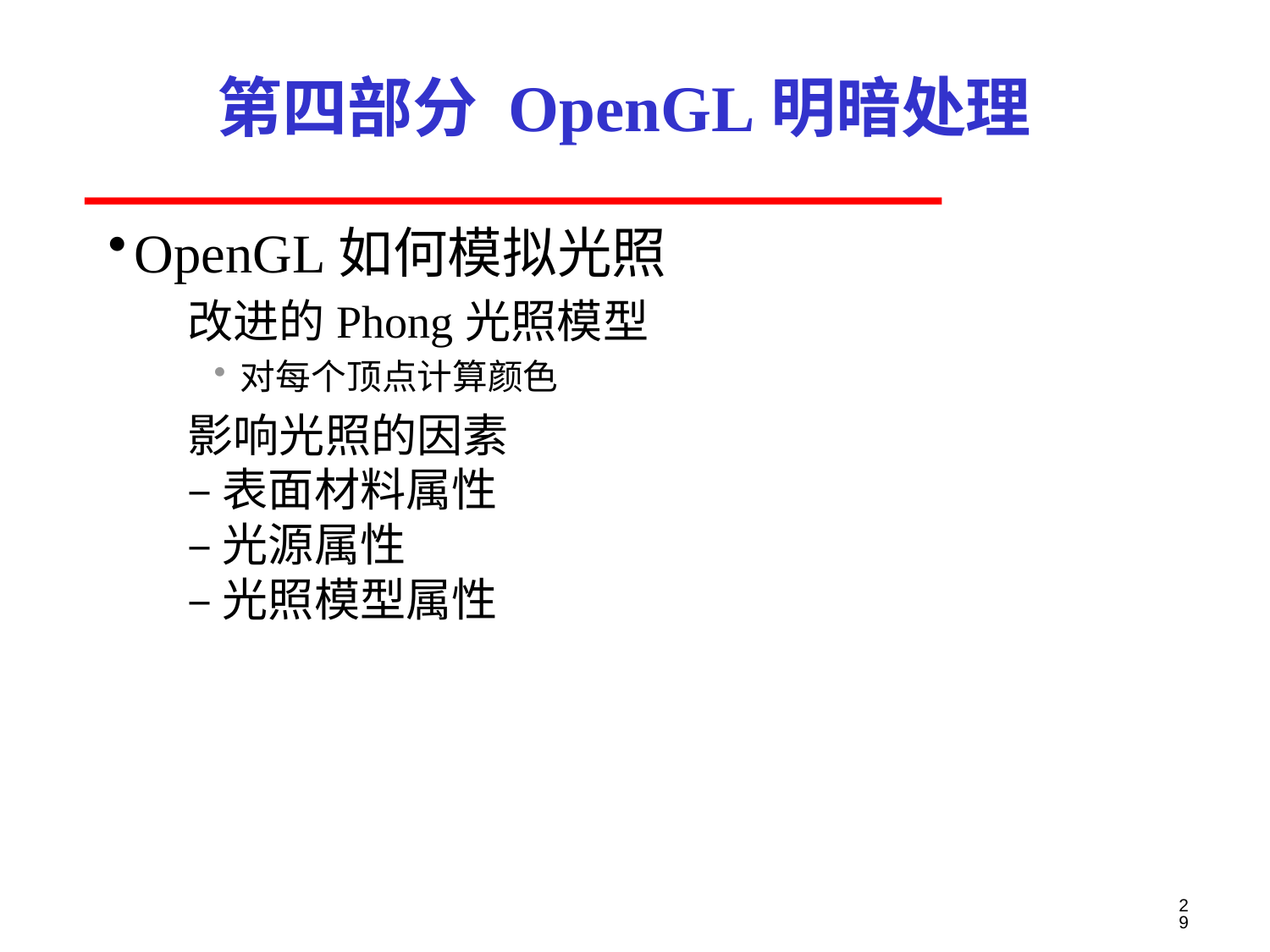

# 第四部分 OpenGL明暗处理
OpenGL如何模拟光照
改进的Phong光照模型
对每个顶点计算颜色
影响光照的因素
– 表面材料属性
– 光源属性
– 光照模型属性
29